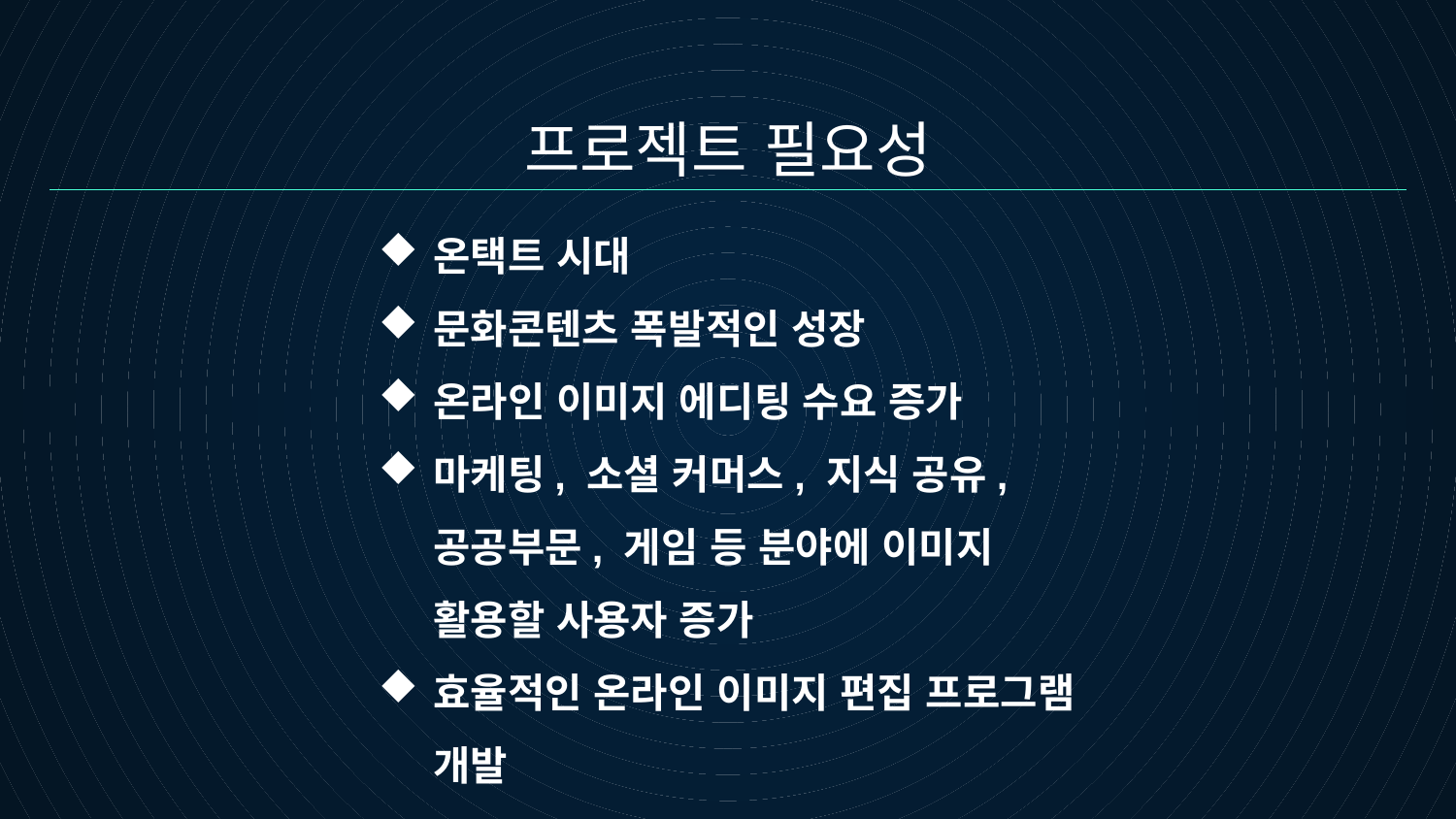

프로젝트 필요성
온택트 시대
문화콘텐츠 폭발적인 성장
온라인 이미지 에디팅 수요 증가
마케팅, 소셜 커머스, 지식 공유, 공공부문, 게임 등 분야에 이미지 활용할 사용자 증가
효율적인 온라인 이미지 편집 프로그램 개발